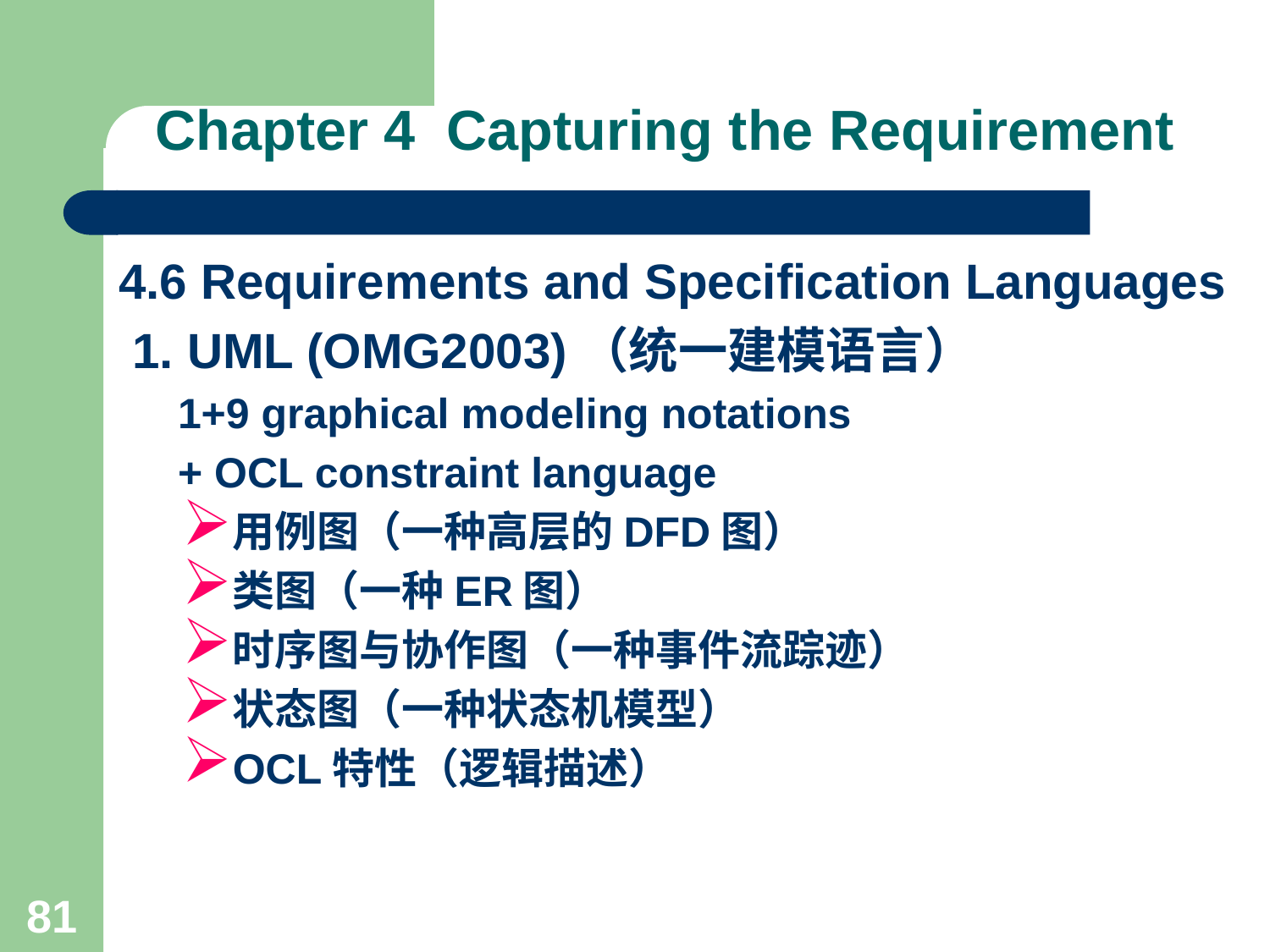

# Chapter 4  Capturing the Requirement
4.6 Requirements and Specification Languages
 1. UML (OMG2003)（统一建模语言）
     1+9 graphical modeling notations
     + OCL constraint language
用例图（一种高层的DFD图）
类图（一种ER图）
时序图与协作图（一种事件流踪迹）
状态图（一种状态机模型）
OCL特性（逻辑描述）

81